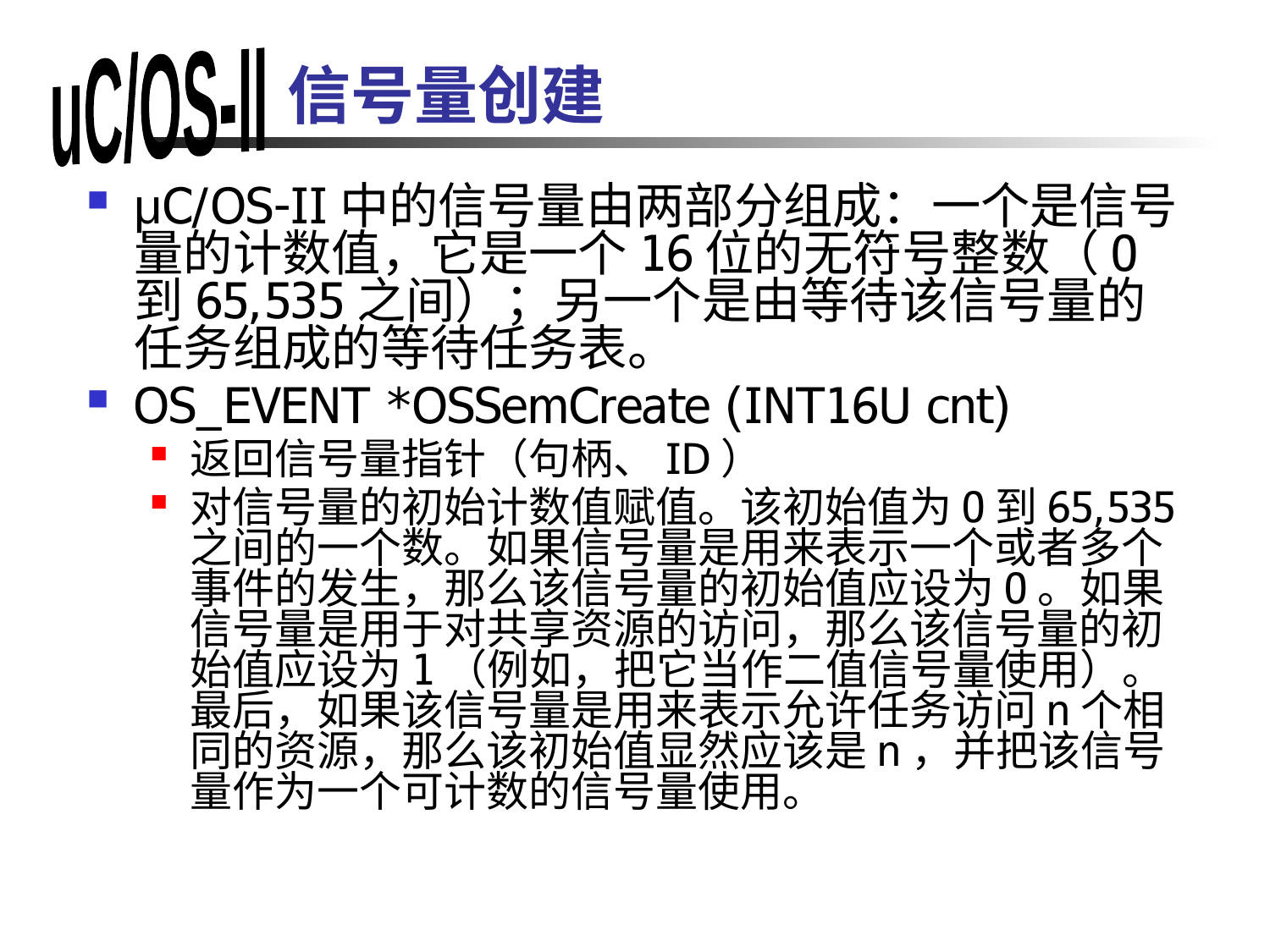

# 信号量创建
μC/OS-II中的信号量由两部分组成：一个是信号量的计数值，它是一个16位的无符号整数（0 到65,535之间）；另一个是由等待该信号量的任务组成的等待任务表。
OS_EVENT *OSSemCreate (INT16U cnt)
返回信号量指针（句柄、ID）
对信号量的初始计数值赋值。该初始值为0到65,535之间的一个数。如果信号量是用来表示一个或者多个事件的发生，那么该信号量的初始值应设为0。如果信号量是用于对共享资源的访问，那么该信号量的初始值应设为1（例如，把它当作二值信号量使用）。最后，如果该信号量是用来表示允许任务访问n个相同的资源，那么该初始值显然应该是n，并把该信号量作为一个可计数的信号量使用。